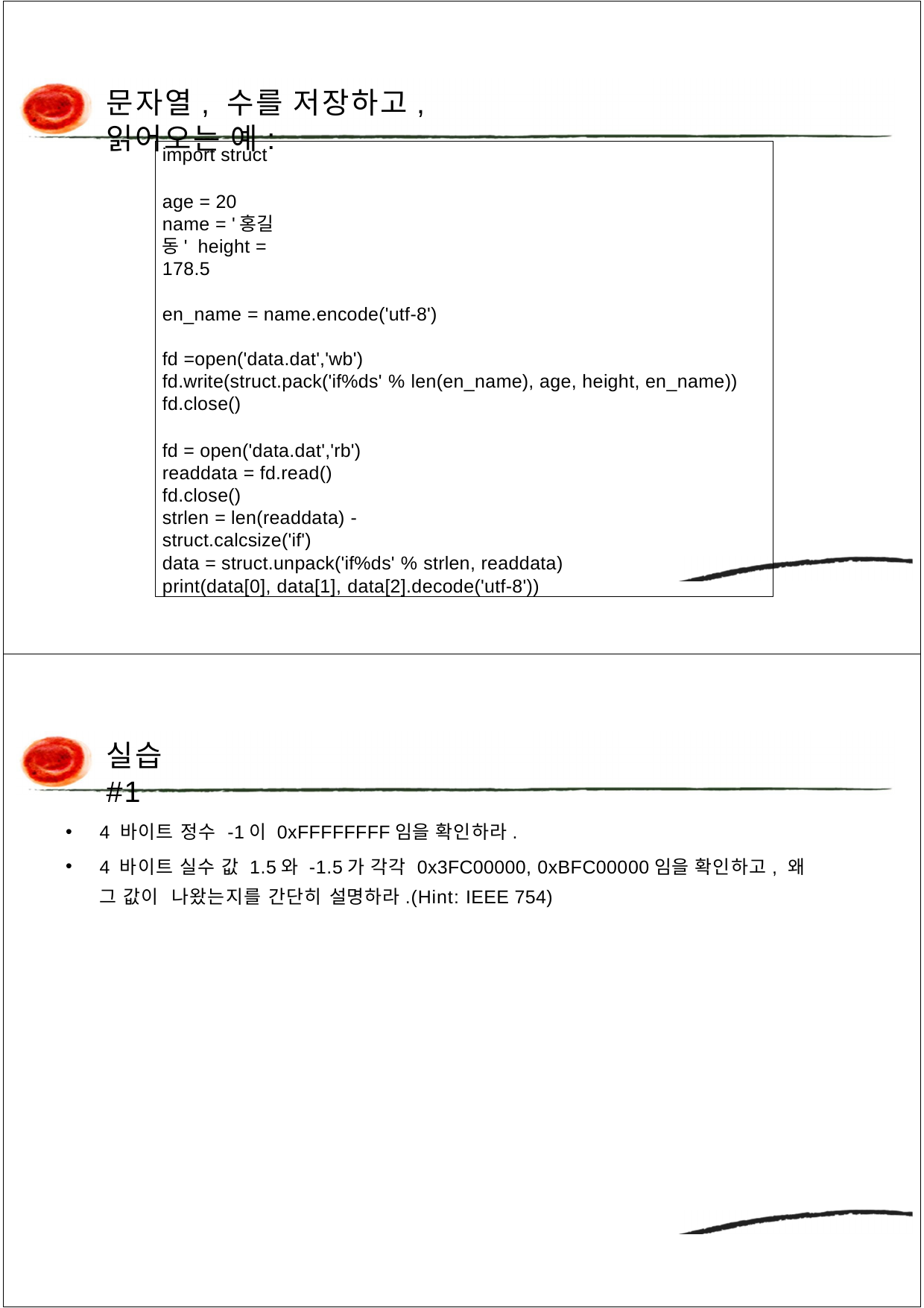

문자열, 수를 저장하고, 읽어오는 예:
import struct

age = 20
name = '홍길동'  height = 178.5
en_name = name.encode('utf-8')  fd =open('data.dat','wb')
fd.write(struct.pack('if%ds' % len(en_name), age, height, en_name))  fd.close()

fd = open('data.dat','rb')  readdata = fd.read()  fd.close()
strlen = len(readdata) - struct.calcsize('if')
data = struct.unpack('if%ds' % strlen, readdata)  print(data[0], data[1], data[2].decode('utf-8'))

실습 #1
4 바이트 정수 -1이 0xFFFFFFFF임을 확인하라.
4 바이트 실수 값 1.5와 -1.5가 각각 0x3FC00000, 0xBFC00000임을 확인하고, 왜 그 값이  나왔는지를 간단히 설명하라.(Hint: IEEE 754)